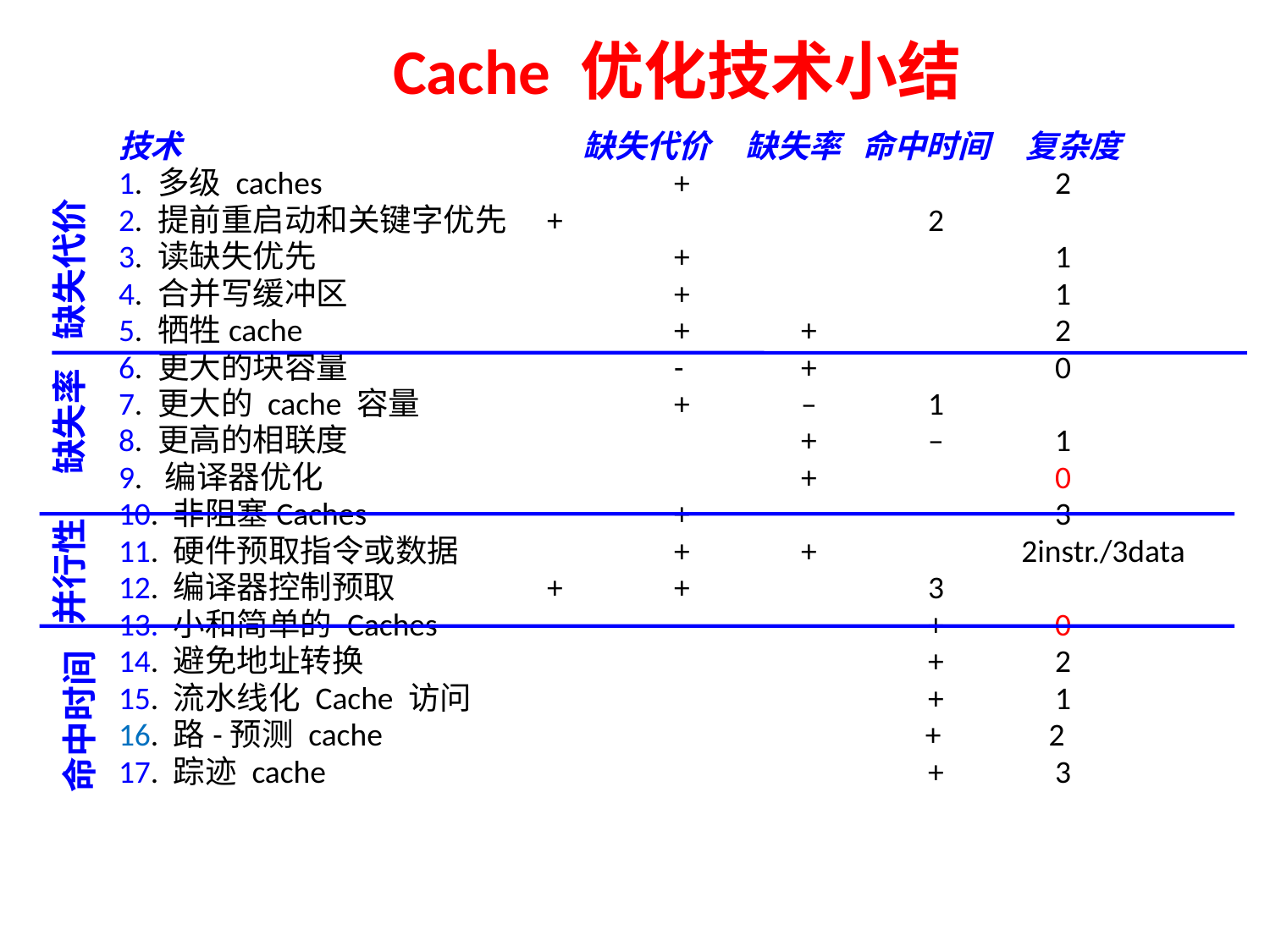

# Cache 优化技术小结
技术			     缺失代价     缺失率   命中时间     复杂度
1. 多级 caches			+			2
2. 提前重启动和关键字优先 	+			2
3. 读缺失优先			+			1
4. 合并写缓冲区			+			1
5. 牺牲cache			+	+		2
6. 更大的块容量			-	+		0
7. 更大的 cache 容量			+	– 	1
8. 更高的相联度				+	–	1
9.  编译器优化				+		0
10. 非阻塞Caches			+ 			3
11. 硬件预取指令或数据		+	+	             2instr./3data
12. 编译器控制预取		+	+		3
13. 小和简单的 Caches			–	+	0
14. 避免地址转换					+	2
15. 流水线化 Cache 访问				+	1
16. 路-预测 cache	 		                                   +               2
17. 踪迹 cache					+	3
缺失代价

缺失率

并行性

命中时间
92